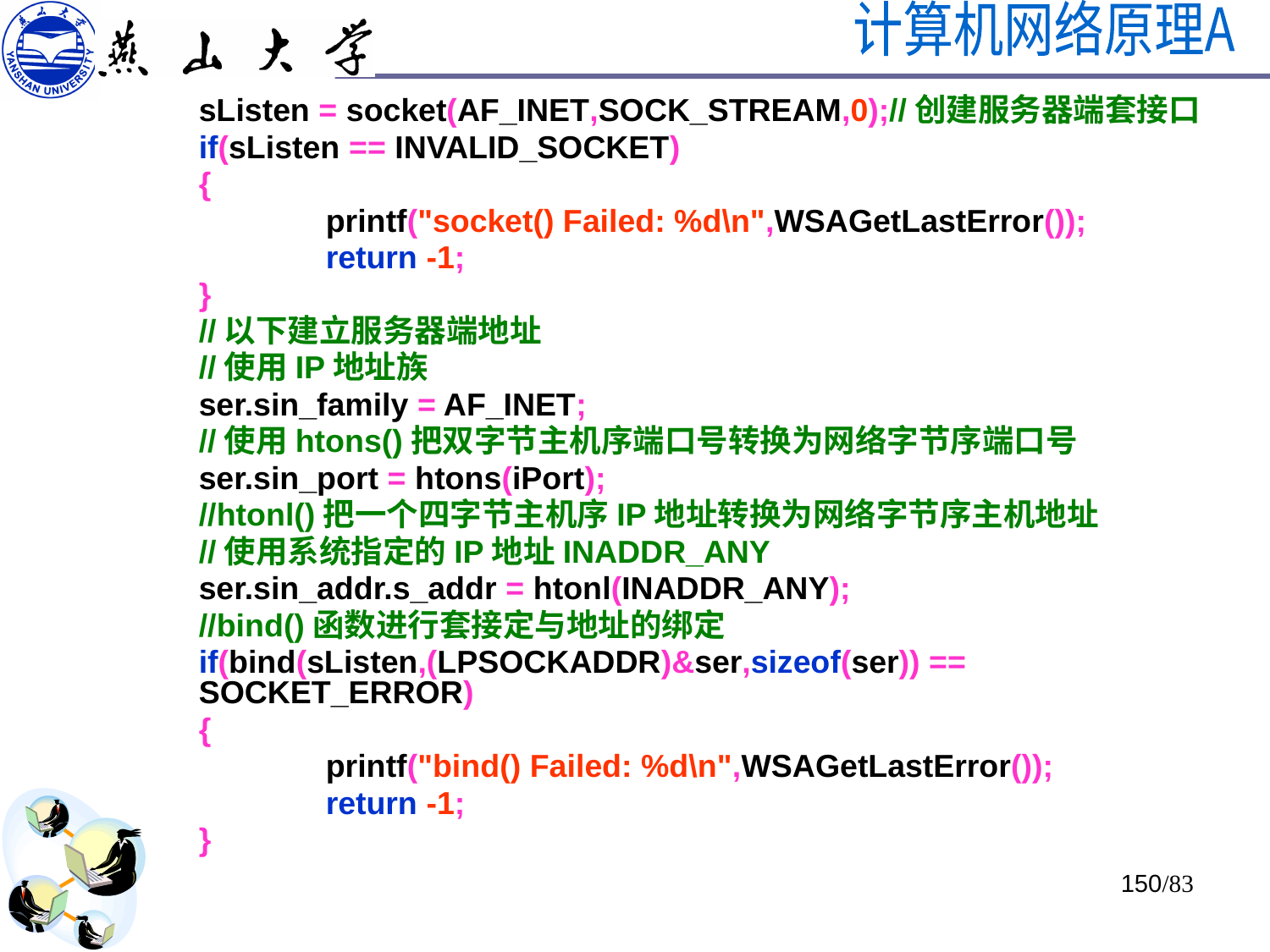

sListen = socket(AF_INET,SOCK_STREAM,0);//创建服务器端套接口
	if(sListen == INVALID_SOCKET)
	{
		printf("socket() Failed: %d\n",WSAGetLastError());
		return -1;
	}
	//以下建立服务器端地址
	//使用IP地址族
	ser.sin_family = AF_INET;
	//使用htons()把双字节主机序端口号转换为网络字节序端口号
	ser.sin_port = htons(iPort);
	//htonl()把一个四字节主机序IP地址转换为网络字节序主机地址
	//使用系统指定的IP地址INADDR_ANY
	ser.sin_addr.s_addr = htonl(INADDR_ANY);
	//bind()函数进行套接定与地址的绑定
	if(bind(sListen,(LPSOCKADDR)&ser,sizeof(ser)) == SOCKET_ERROR)
	{
		printf("bind() Failed: %d\n",WSAGetLastError());
		return -1;
	}
150/83